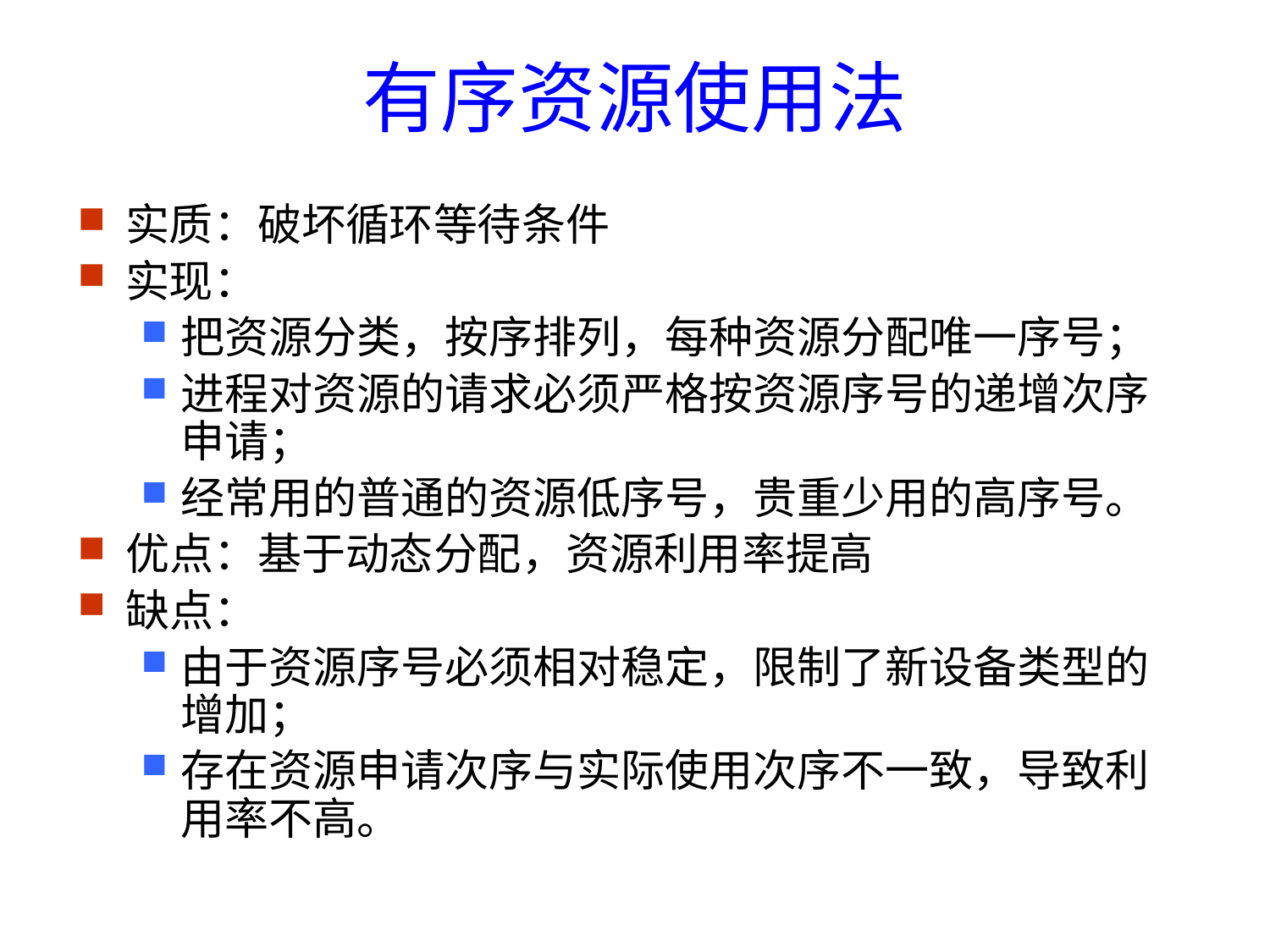

# 有序资源使用法
实质：破坏循环等待条件
实现：
把资源分类，按序排列，每种资源分配唯一序号；
进程对资源的请求必须严格按资源序号的递增次序申请；
经常用的普通的资源低序号，贵重少用的高序号。
优点：基于动态分配，资源利用率提高
缺点：
由于资源序号必须相对稳定，限制了新设备类型的增加；
存在资源申请次序与实际使用次序不一致，导致利用率不高。